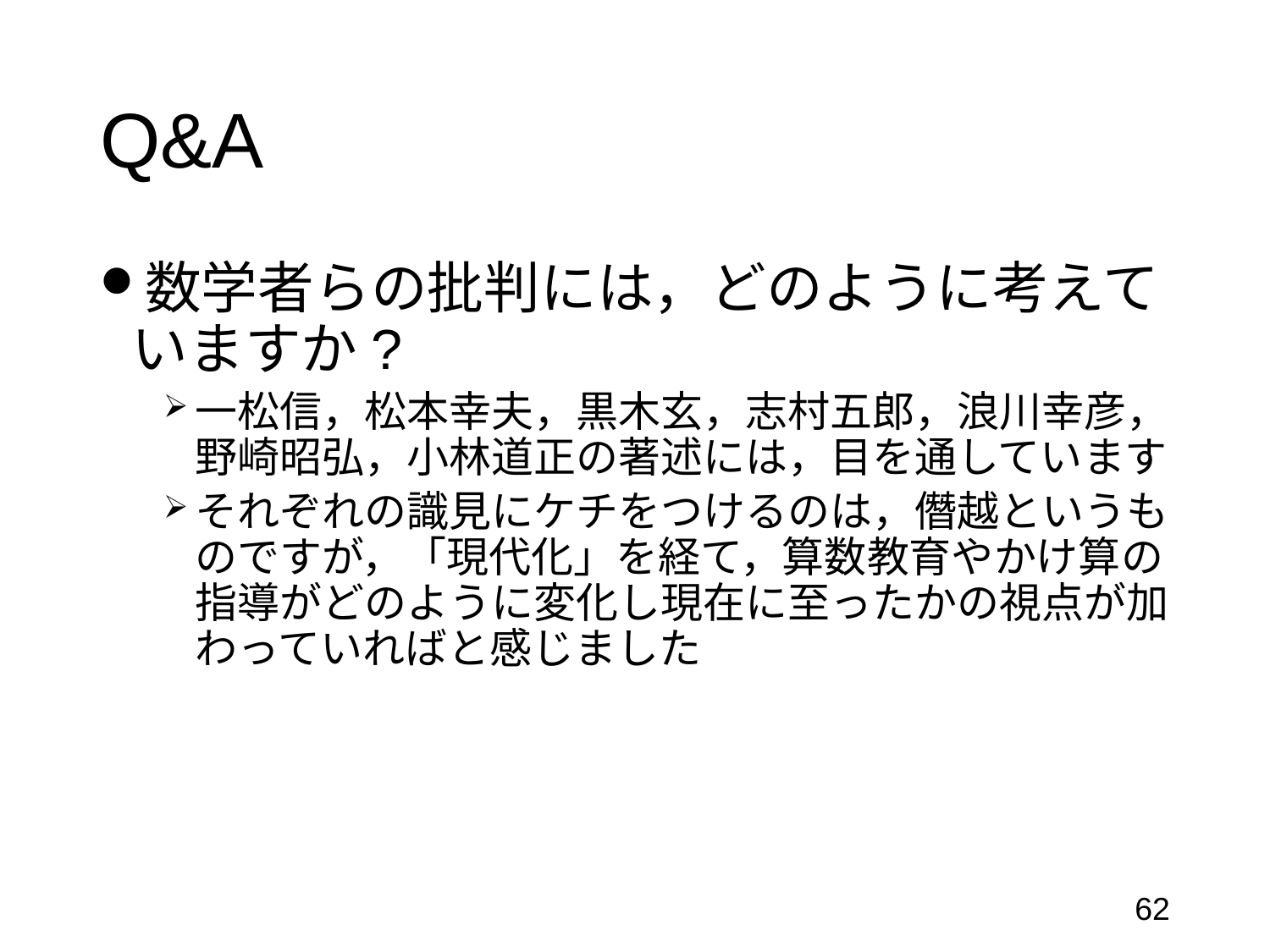

# Q&A
数学者らの批判には，どのように考えていますか?
一松信，松本幸夫，黒木玄，志村五郎，浪川幸彦，野崎昭弘，小林道正の著述には，目を通しています
それぞれの識見にケチをつけるのは，僭越というものですが，「現代化」を経て，算数教育やかけ算の指導がどのように変化し現在に至ったかの視点が加わっていればと感じました
62